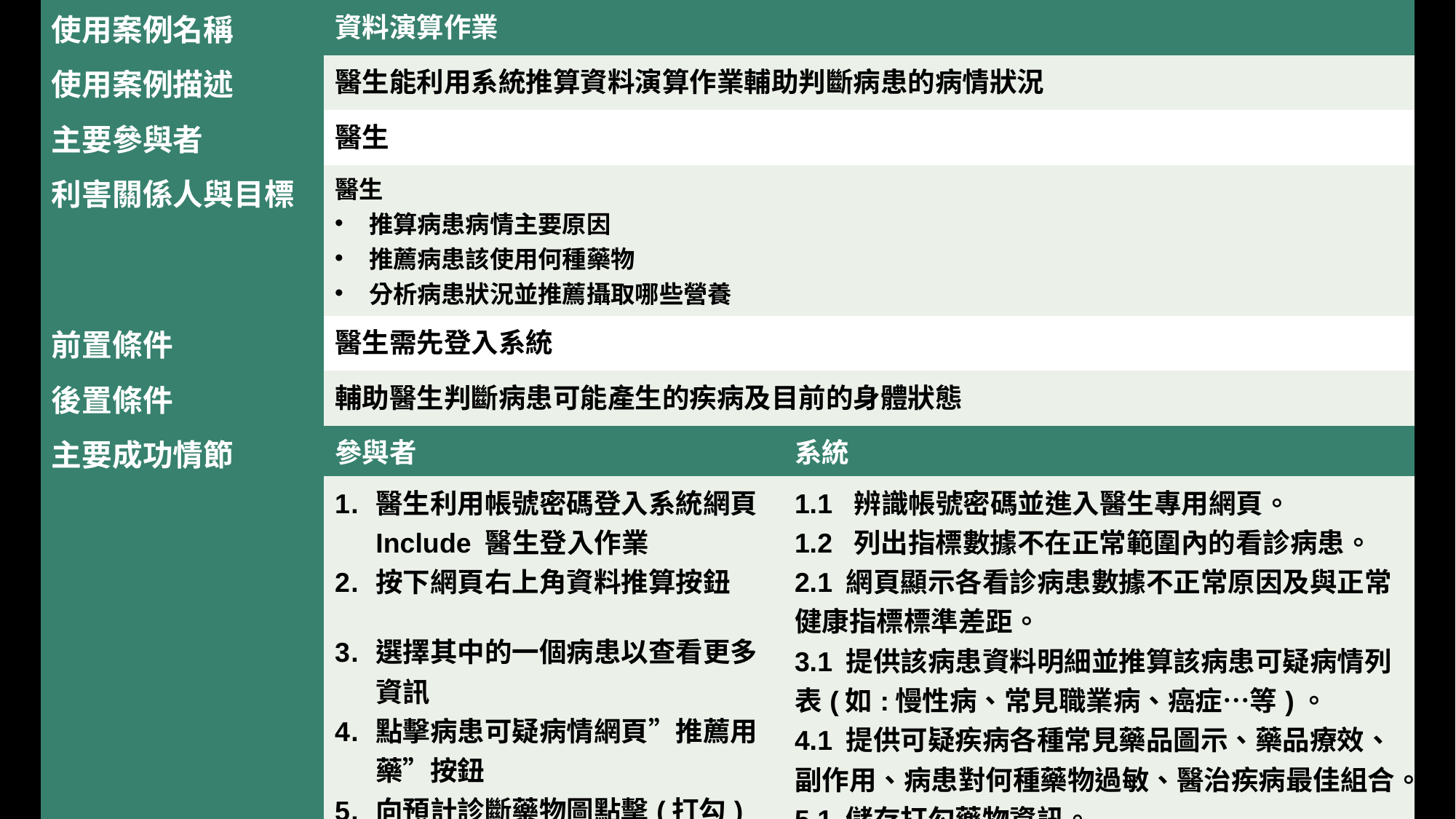

| 使用案例名稱 | 資料演算作業 |  |
| --- | --- | --- |
| 使用案例描述 | 醫生能利用系統推算資料演算作業輔助判斷病患的病情狀況 |  |
| 主要參與者 | 醫生 |  |
| 利害關係人與目標 | 醫生 推算病患病情主要原因 推薦病患該使用何種藥物 分析病患狀況並推薦攝取哪些營養 |  |
| 前置條件 | 醫生需先登入系統 |  |
| 後置條件 | 輔助醫生判斷病患可能產生的疾病及目前的身體狀態 |  |
| 主要成功情節 | 參與者 | 系統 |
|  | 醫生利用帳號密碼登入系統網頁 Include 醫生登入作業 按下網頁右上角資料推算按鈕 選擇其中的一個病患以查看更多資訊 點擊病患可疑病情網頁”推薦用藥”按鈕 向預計診斷藥物圖點擊(打勾)後，即可點擊下方送出預計藥單 | 1.1 辨識帳號密碼並進入醫生專用網頁。 1.2 列出指標數據不在正常範圍內的看診病患。 2.1 網頁顯示各看診病患數據不正常原因及與正常健康指標標準差距。 3.1 提供該病患資料明細並推算該病患可疑病情列表(如:慢性病、常見職業病、癌症…等)。 4.1 提供可疑疾病各種常見藥品圖示、藥品療效、副作用、病患對何種藥物過敏、醫治疾病最佳組合。 5.1 儲存打勾藥物資訊。 5.2 顯示確認及取消視窗。 |